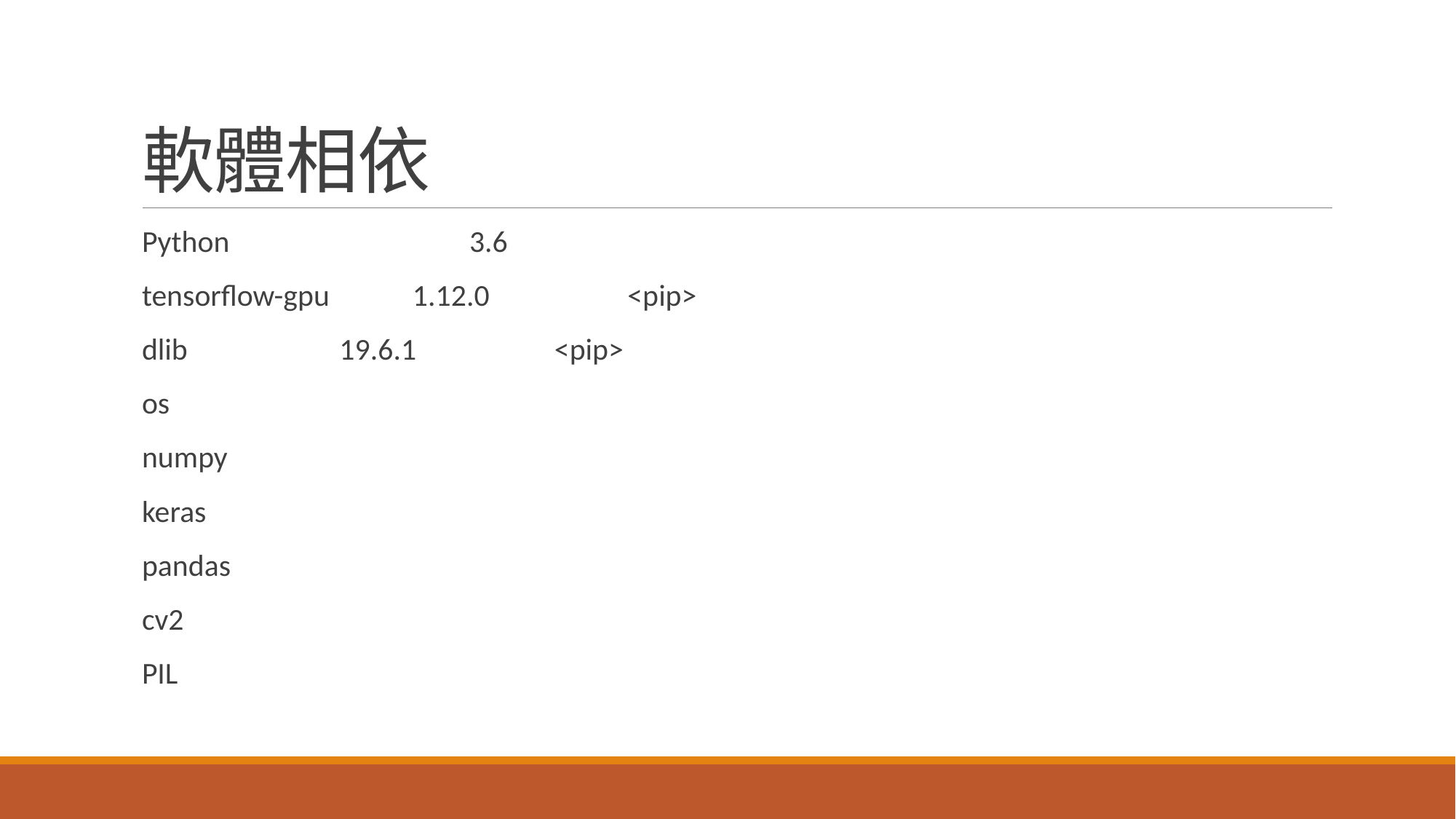

# 軟體相依
Python	 		3.6
tensorflow-gpu            1.12.0                    <pip>
dlib                      19.6.1                    <pip>
os
numpy
keras
pandas
cv2
PIL